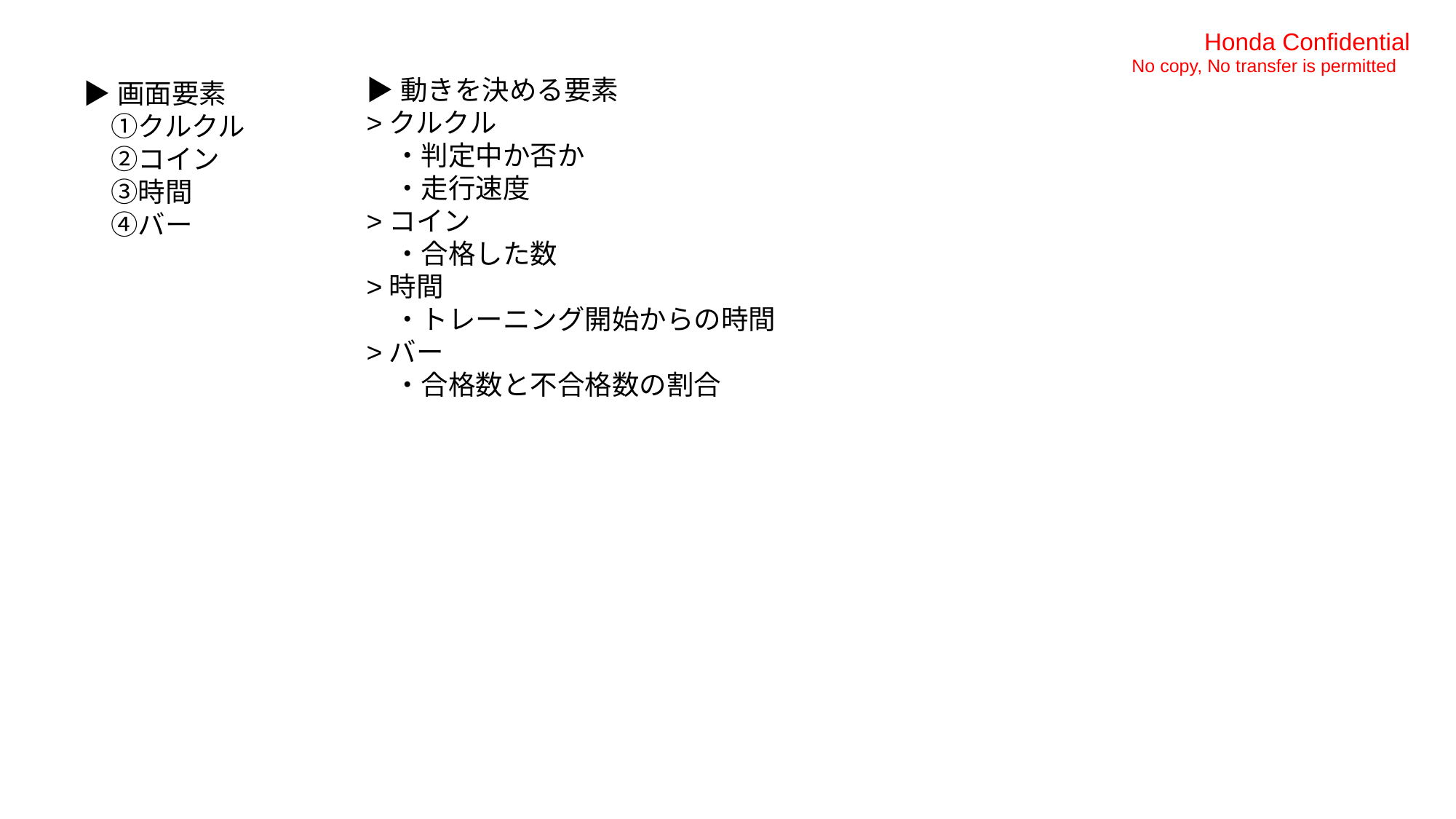

▶動きを決める要素
>クルクル
　・判定中か否か
　・走行速度
>コイン
　・合格した数
>時間
　・トレーニング開始からの時間
>バー
　・合格数と不合格数の割合
▶画面要素
　①クルクル
　②コイン
　③時間
　④バー